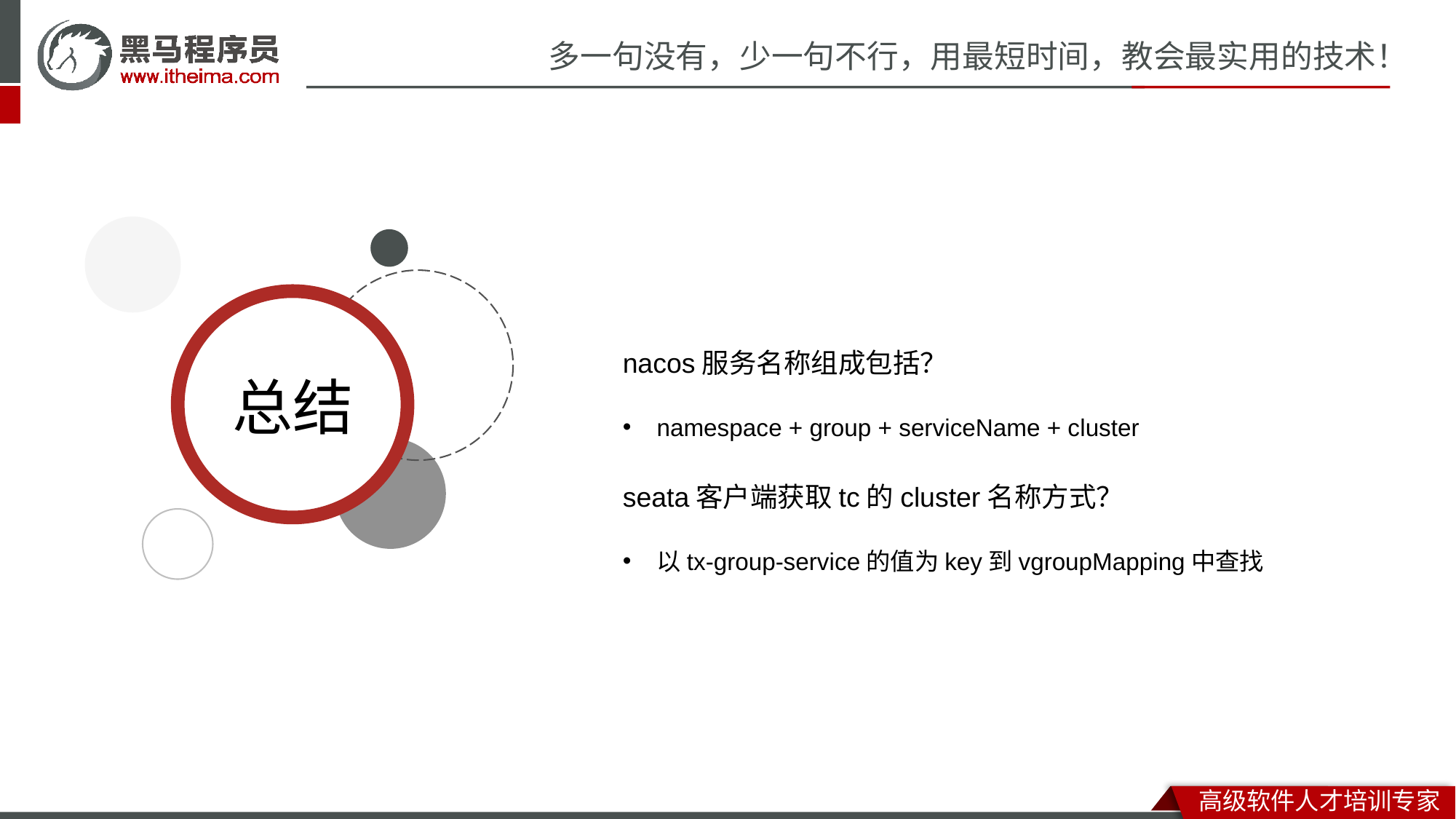

nacos服务名称组成包括？
namespace + group + serviceName + cluster
seata客户端获取tc的cluster名称方式？
以tx-group-service的值为key到vgroupMapping中查找